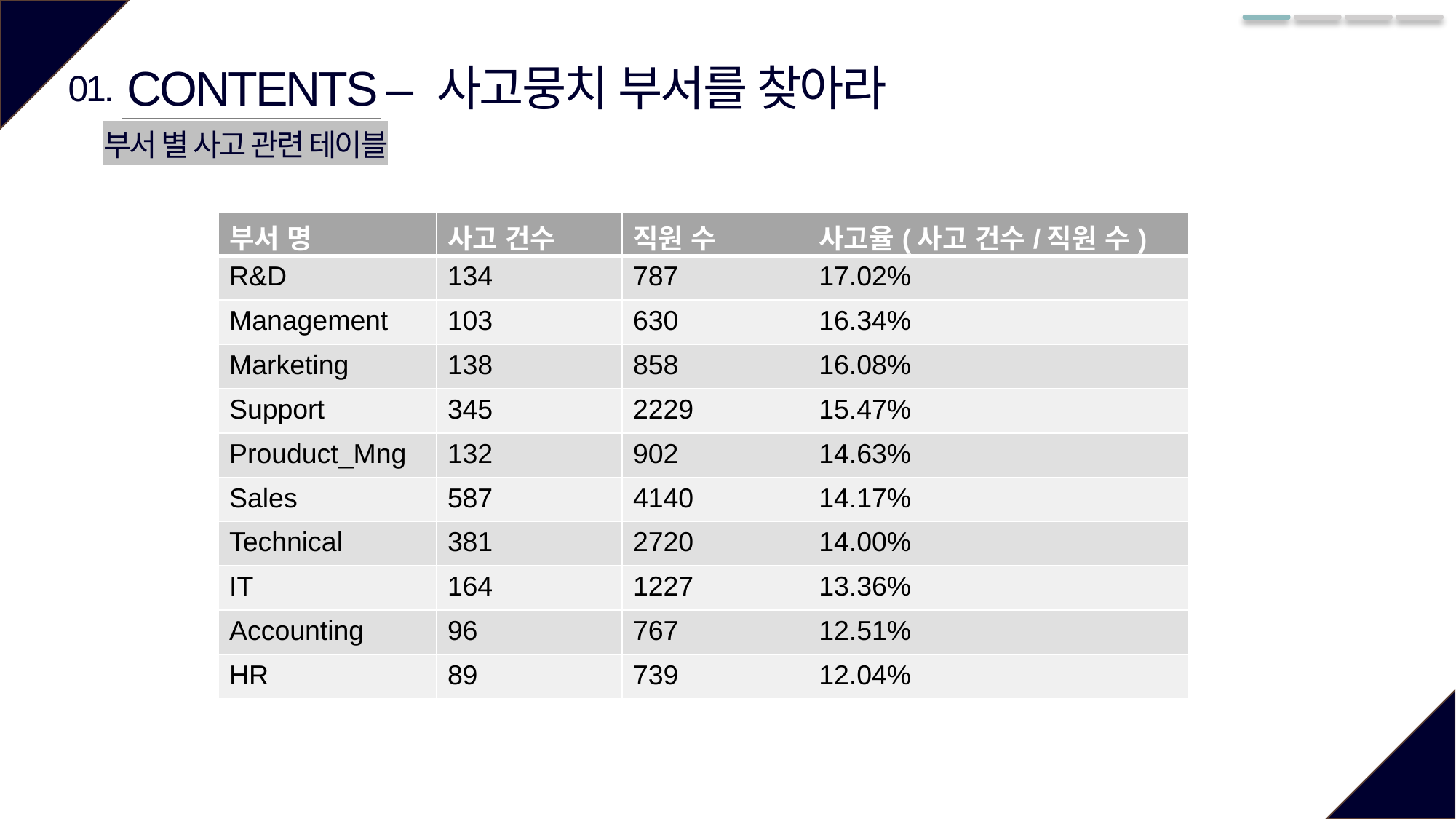

CONTENTS – 사고뭉치 부서를 찾아라
01.
부서 별 사고 관련 테이블
| 부서 명 | 사고 건수 | 직원 수 | 사고율(사고 건수/직원 수) |
| --- | --- | --- | --- |
| R&D | 134 | 787 | 17.02% |
| Management | 103 | 630 | 16.34% |
| Marketing | 138 | 858 | 16.08% |
| Support | 345 | 2229 | 15.47% |
| Prouduct\_Mng | 132 | 902 | 14.63% |
| Sales | 587 | 4140 | 14.17% |
| Technical | 381 | 2720 | 14.00% |
| IT | 164 | 1227 | 13.36% |
| Accounting | 96 | 767 | 12.51% |
| HR | 89 | 739 | 12.04% |